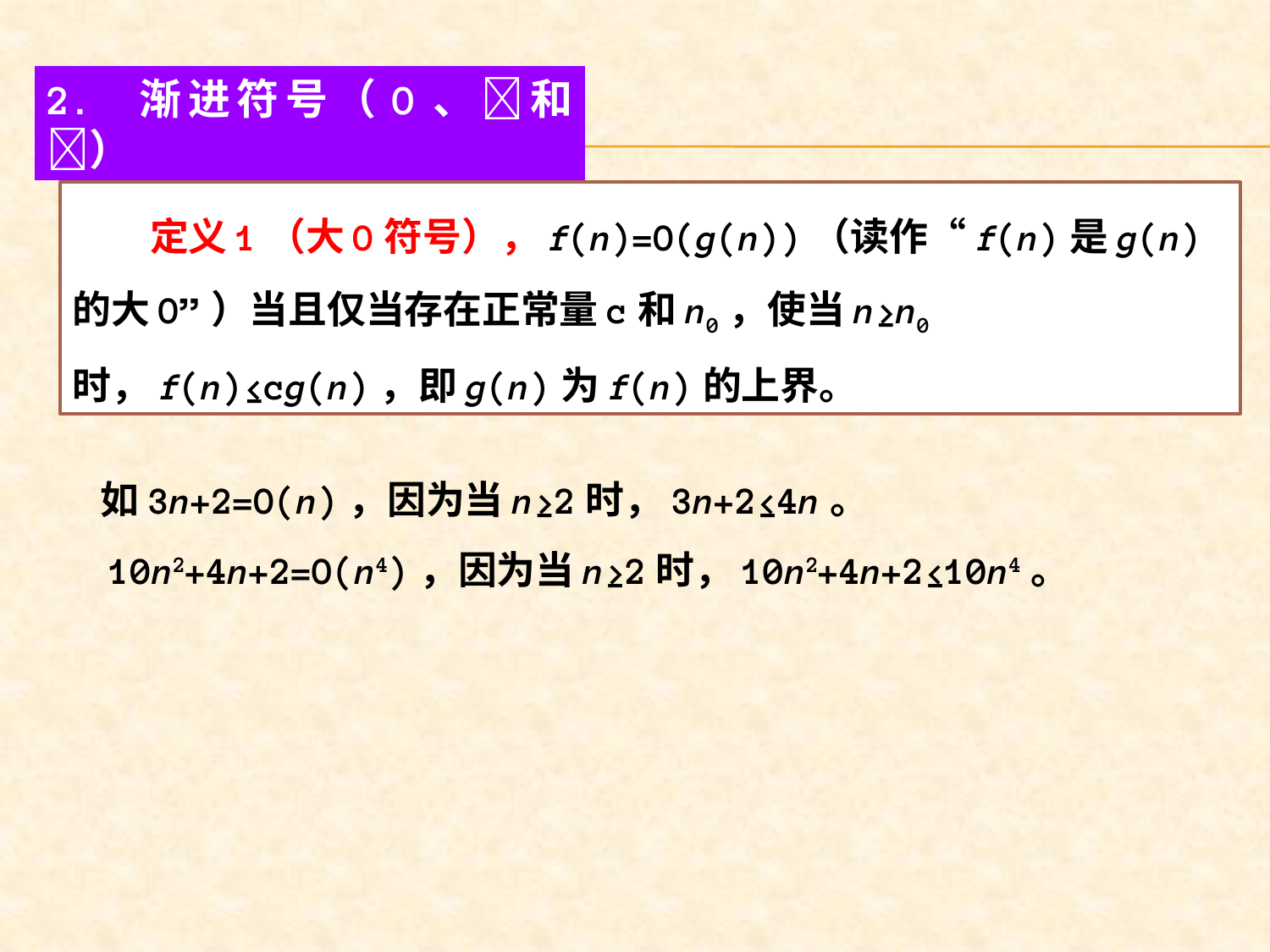

2. 渐进符号（O、Ω和Θ）
　　定义1（大O符号），f(n)=O(g(n))（读作“f(n)是g(n)的大O”）当且仅当存在正常量c和n0，使当n≥n0时，f(n)≤cg(n)，即g(n)为f(n)的上界。
　如3n+2=O(n)，因为当n≥2时，3n+2≤4n。
　10n2+4n+2=O(n4)，因为当n≥2时，10n2+4n+2≤10n4。